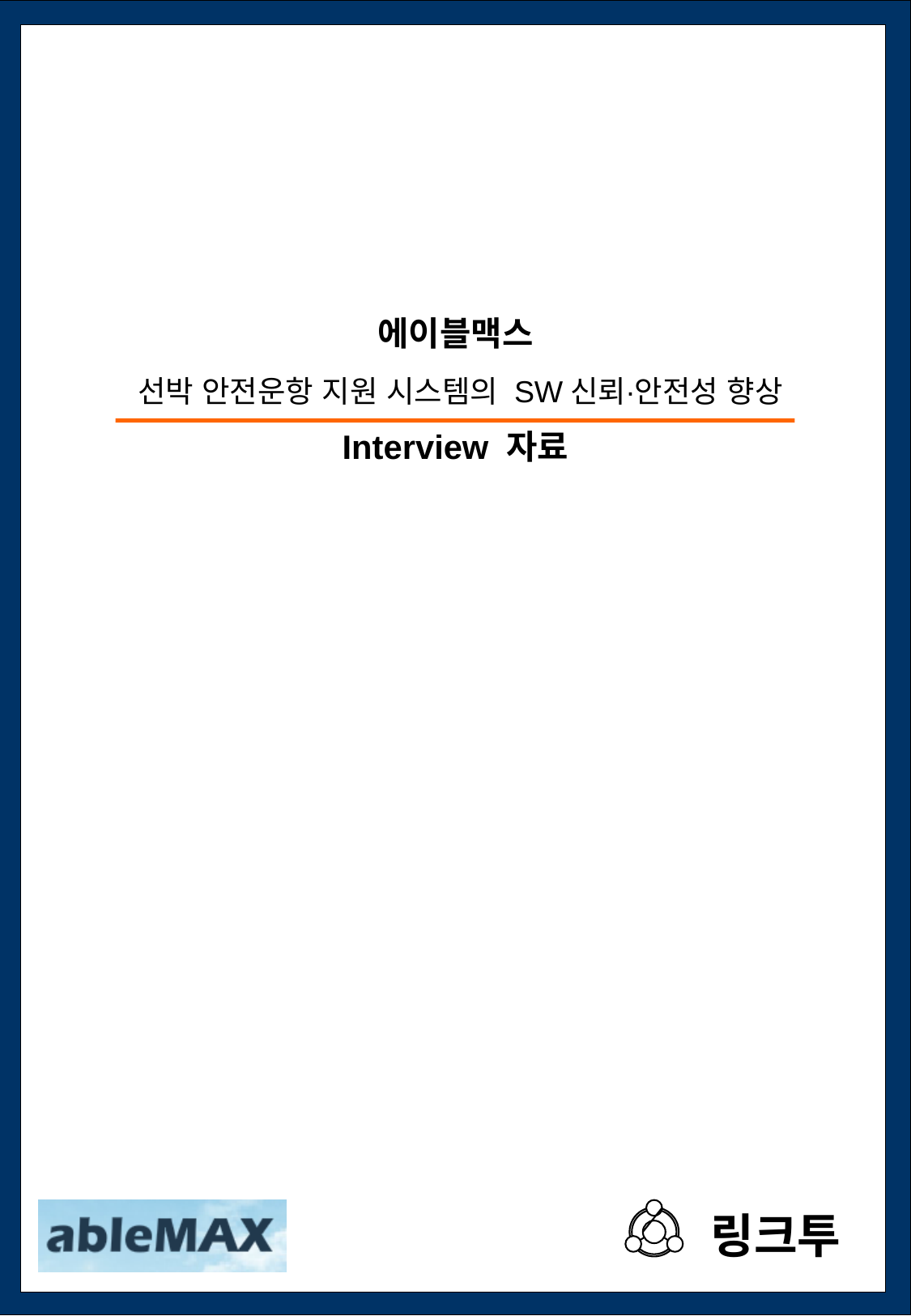

# 에이블맥스 선박 안전운항 지원 시스템의 SW신뢰∙안전성 향상 Interview 자료